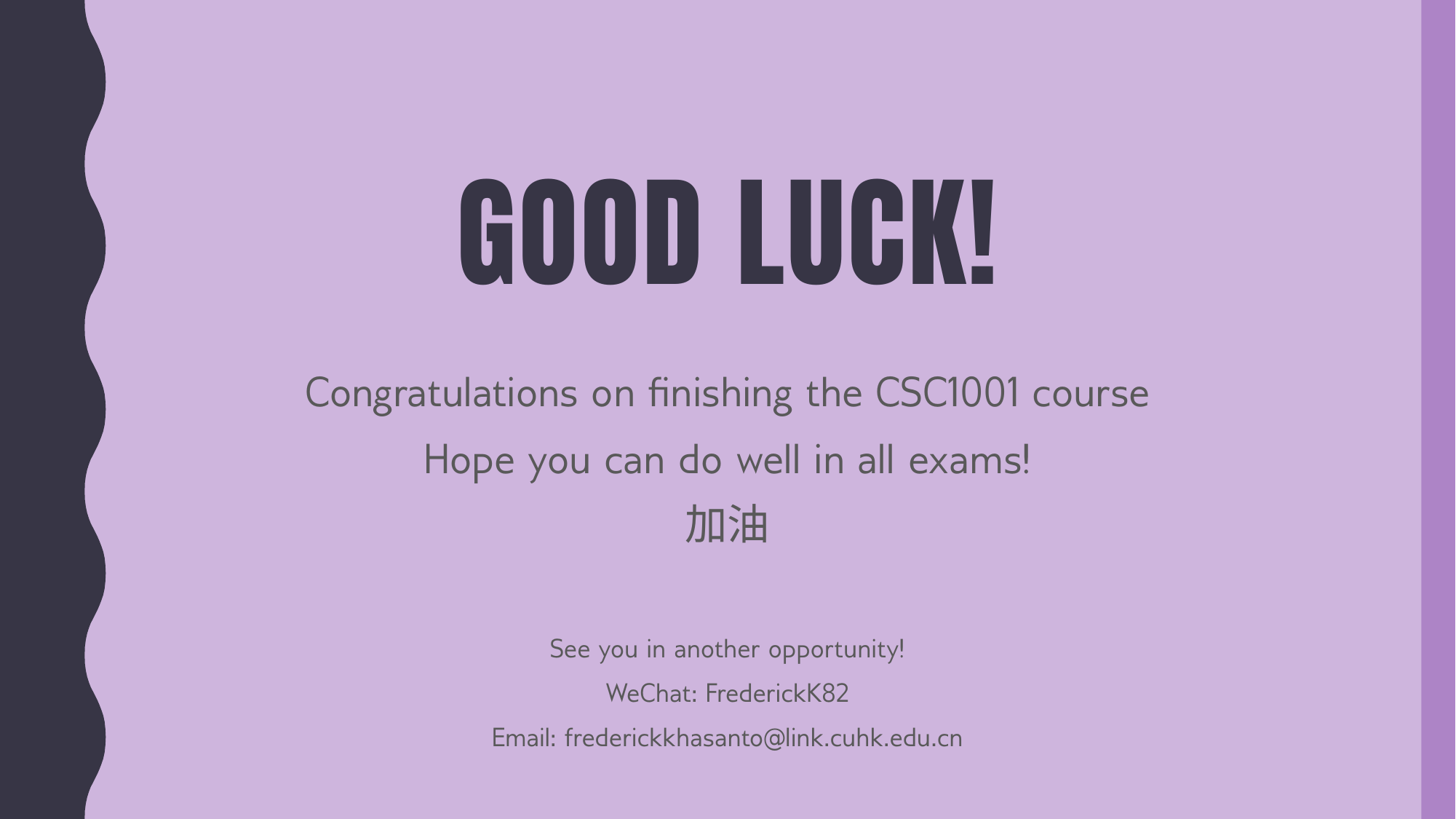

# GOOD LUCK!
Congratulations on finishing the CSC1001 course
Hope you can do well in all exams!
加油
See you in another opportunity!
WeChat: FrederickK82
Email: frederickkhasanto@link.cuhk.edu.cn